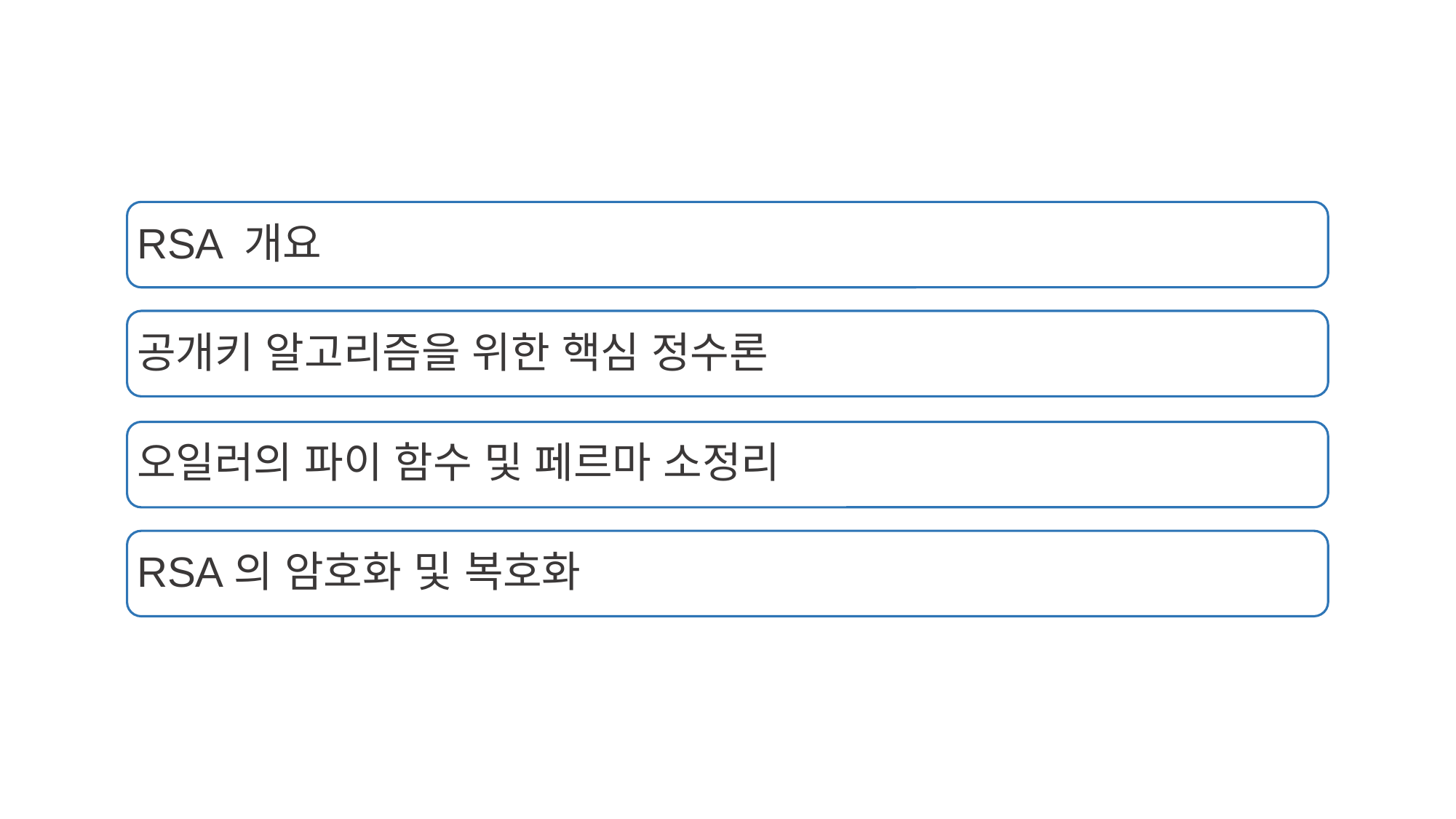

RSA 개요
공개키 알고리즘을 위한 핵심 정수론
오일러의 파이 함수 및 페르마 소정리
RSA의 암호화 및 복호화